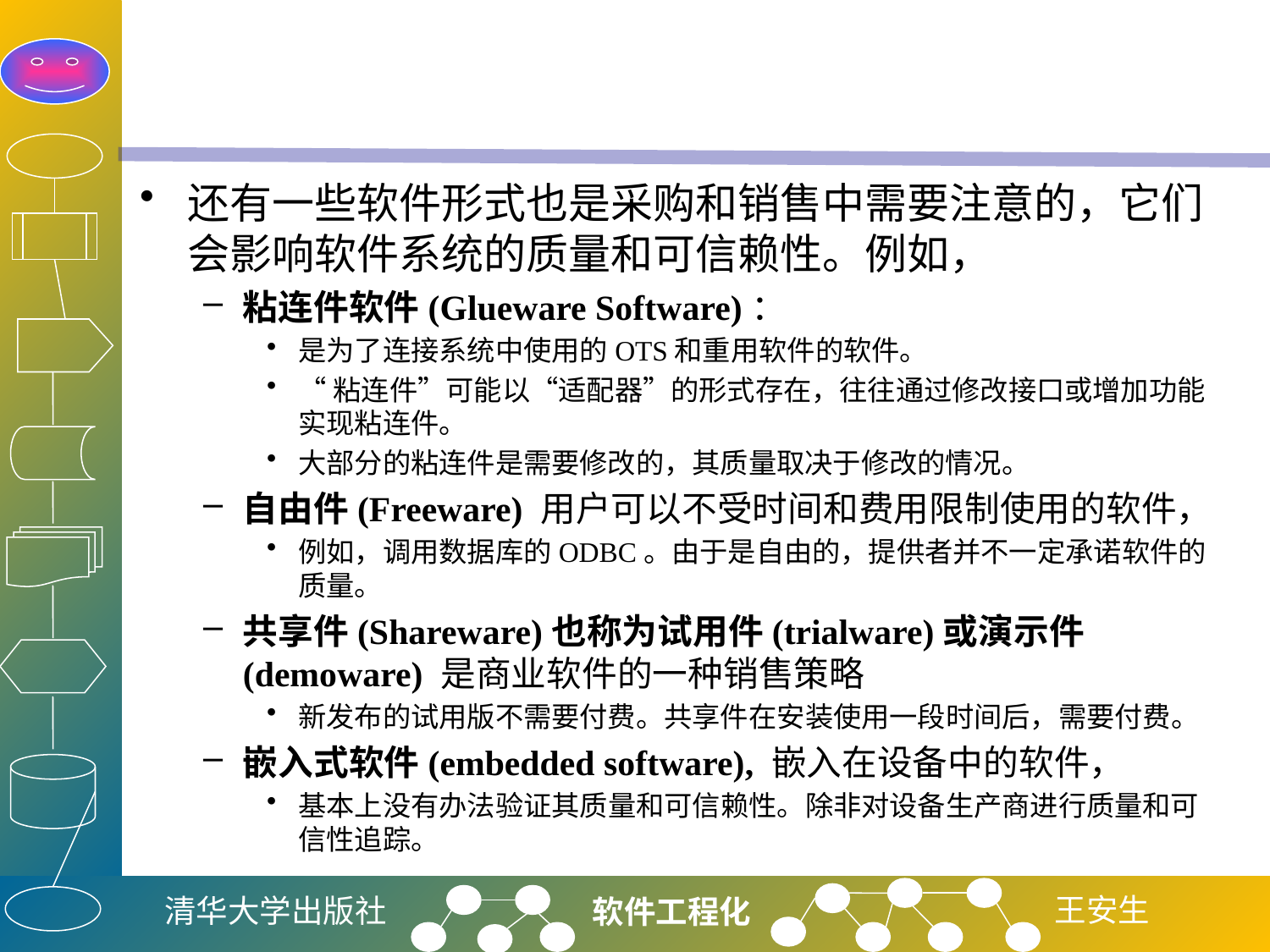

#
还有一些软件形式也是采购和销售中需要注意的，它们会影响软件系统的质量和可信赖性。例如，
粘连件软件(Glueware Software)：
是为了连接系统中使用的OTS和重用软件的软件。
“粘连件”可能以“适配器”的形式存在，往往通过修改接口或增加功能实现粘连件。
大部分的粘连件是需要修改的，其质量取决于修改的情况。
自由件(Freeware) 用户可以不受时间和费用限制使用的软件，
例如，调用数据库的ODBC。由于是自由的，提供者并不一定承诺软件的质量。
共享件(Shareware)也称为试用件(trialware)或演示件(demoware) 是商业软件的一种销售策略
新发布的试用版不需要付费。共享件在安装使用一段时间后，需要付费。
嵌入式软件(embedded software), 嵌入在设备中的软件，
基本上没有办法验证其质量和可信赖性。除非对设备生产商进行质量和可信性追踪。